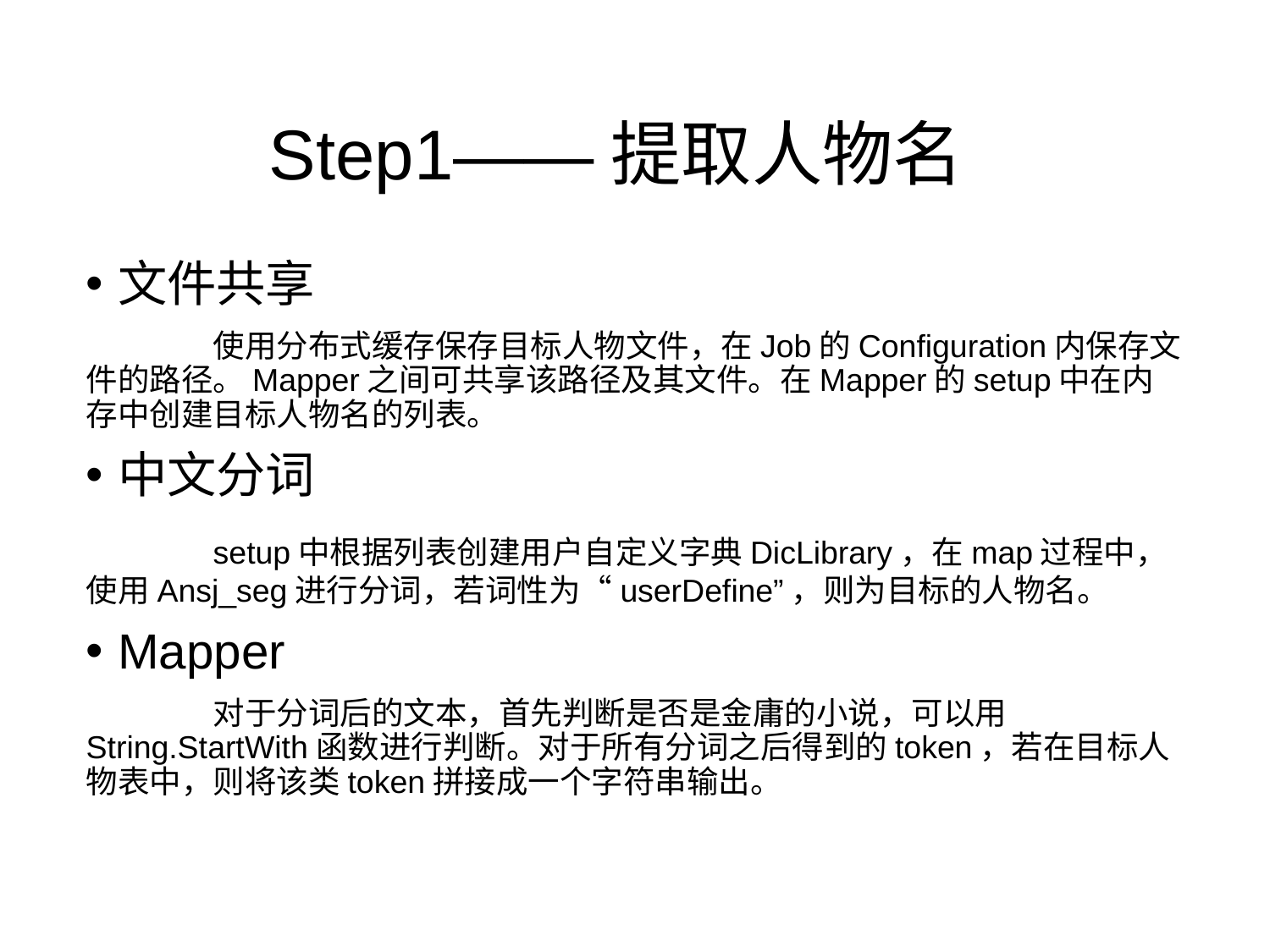

# Step1——提取人物名
文件共享
	使用分布式缓存保存目标人物文件，在Job的Configuration内保存文件的路径。Mapper之间可共享该路径及其文件。在Mapper的setup中在内存中创建目标人物名的列表。
中文分词
	setup中根据列表创建用户自定义字典DicLibrary，在map过程中，使用Ansj_seg进行分词，若词性为“userDefine”，则为目标的人物名。
Mapper
	对于分词后的文本，首先判断是否是金庸的小说，可以用String.StartWith函数进行判断。对于所有分词之后得到的token，若在目标人物表中，则将该类token拼接成一个字符串输出。